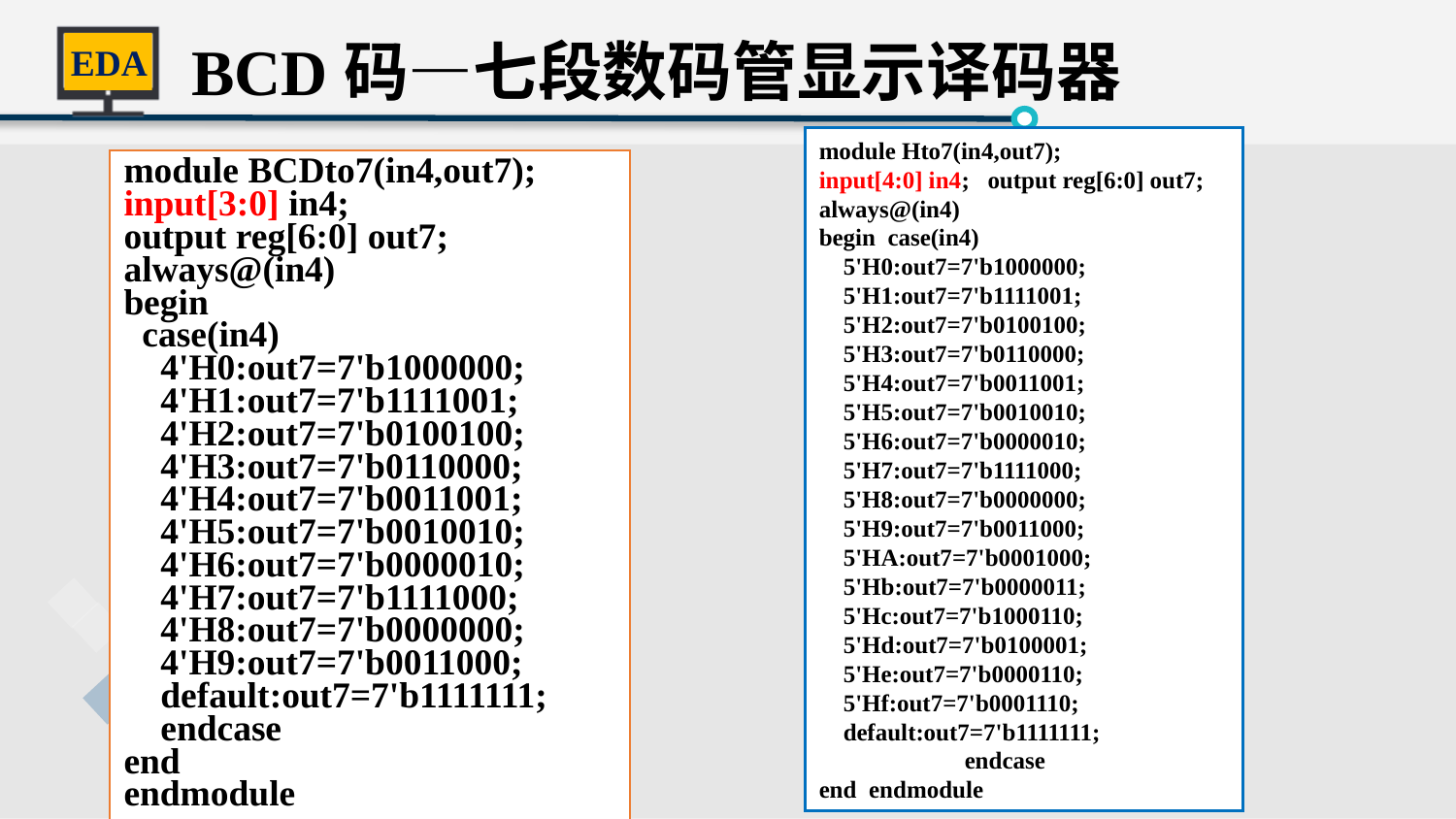

BCD码—七段数码管显示译码器
module Hto7(in4,out7);
input[4:0] in4;   output reg[6:0] out7;
always@(in4)
begin  case(in4)
    5'H0:out7=7'b1000000;
    5'H1:out7=7'b1111001;
    5'H2:out7=7'b0100100;
    5'H3:out7=7'b0110000;
    5'H4:out7=7'b0011001;
    5'H5:out7=7'b0010010;
    5'H6:out7=7'b0000010;
    5'H7:out7=7'b1111000;
    5'H8:out7=7'b0000000;
    5'H9:out7=7'b0011000;
    5'HA:out7=7'b0001000;
    5'Hb:out7=7'b0000011;
    5'Hc:out7=7'b1000110;
    5'Hd:out7=7'b0100001;
    5'He:out7=7'b0000110;
    5'Hf:out7=7'b0001110;
    default:out7=7'b1111111;
endcase
end  endmodule
module BCDto7(in4,out7);
input[3:0] in4;
output reg[6:0] out7;
always@(in4)
begin
  case(in4)
    4'H0:out7=7'b1000000;
    4'H1:out7=7'b1111001;
    4'H2:out7=7'b0100100;
    4'H3:out7=7'b0110000;
    4'H4:out7=7'b0011001;
    4'H5:out7=7'b0010010;
    4'H6:out7=7'b0000010;
    4'H7:out7=7'b1111000;
    4'H8:out7=7'b0000000;
    4'H9:out7=7'b0011000;
    default:out7=7'b1111111;
    endcase
end
endmodule